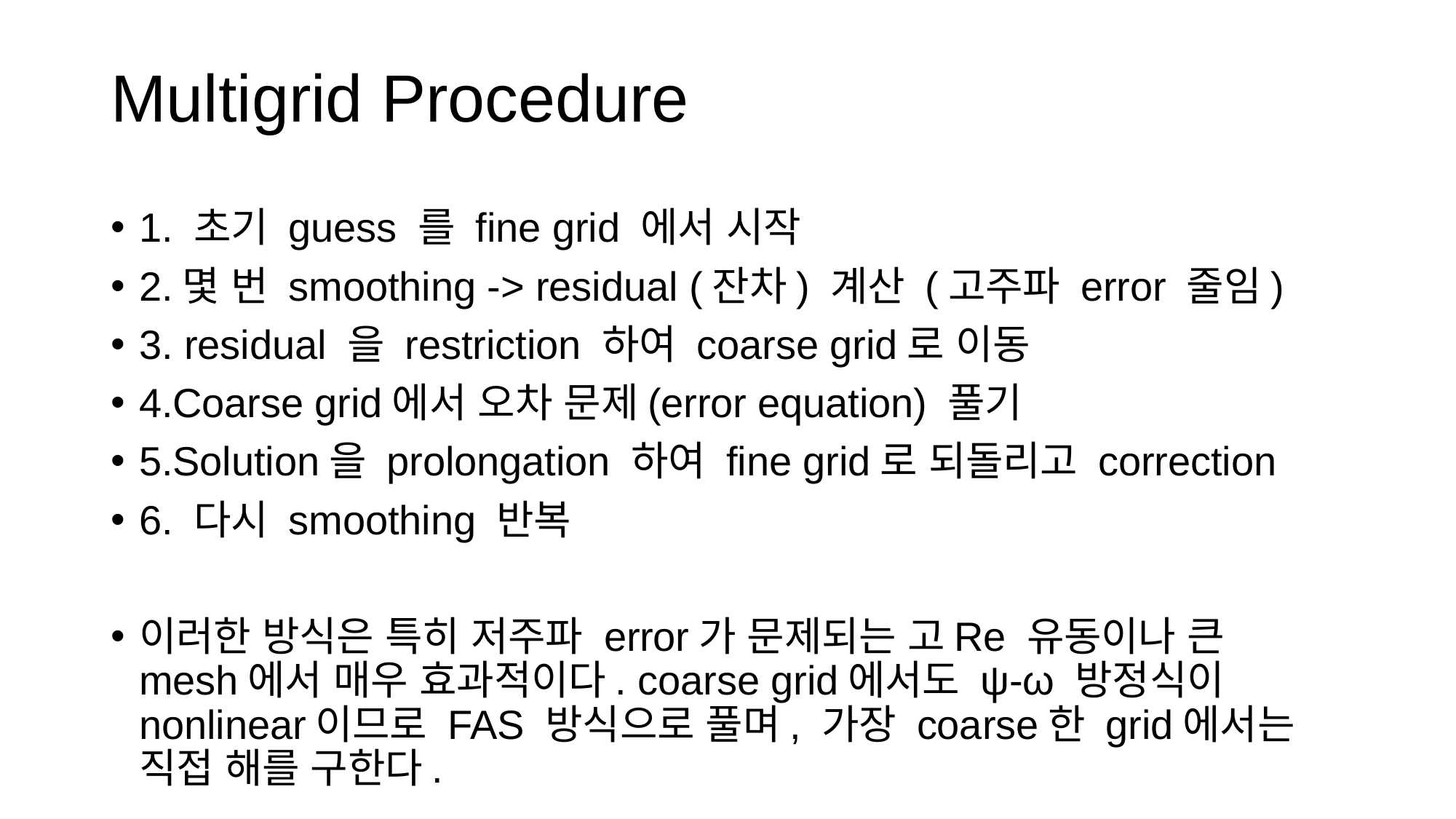

# Multigrid Procedure
1. 초기 guess 를 fine grid 에서 시작
2.몇 번 smoothing -> residual (잔차) 계산 (고주파 error 줄임)
3. residual 을 restriction 하여 coarse grid로 이동
4.Coarse grid에서 오차 문제(error equation) 풀기
5.Solution을 prolongation 하여 fine grid로 되돌리고 correction
6. 다시 smoothing 반복

이러한 방식은 특히 저주파 error가 문제되는 고Re 유동이나 큰 mesh에서 매우 효과적이다. coarse grid에서도 ψ-ω 방정식이 nonlinear이므로 FAS 방식으로 풀며, 가장 coarse한 grid에서는 직접 해를 구한다.